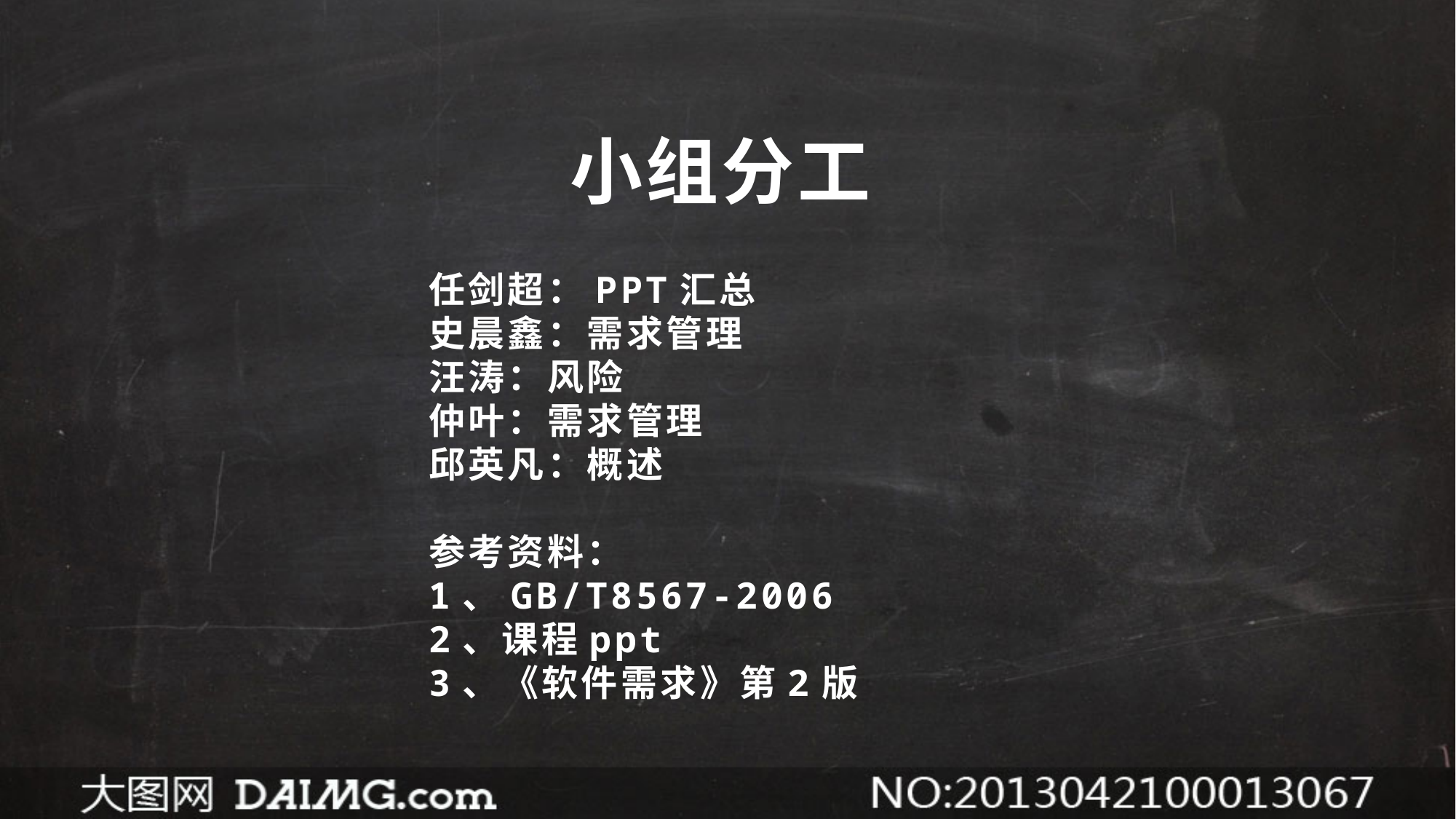

小组分工
任剑超：PPT汇总
史晨鑫：需求管理
汪涛：风险
仲叶：需求管理
邱英凡：概述

参考资料：
1、GB/T8567-2006
2、课程ppt
3、《软件需求》第2版